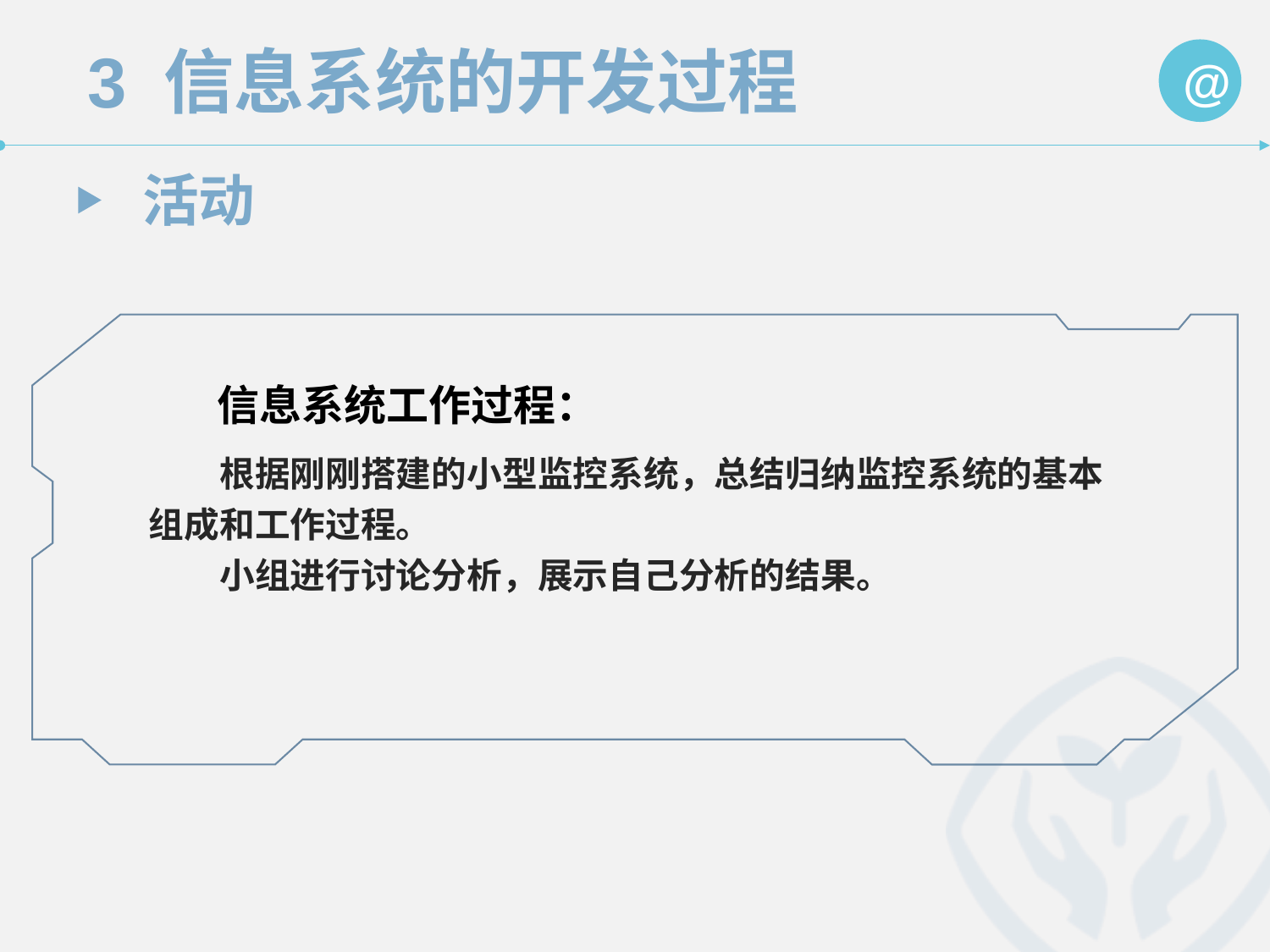

活动

　　信息系统工作过程：
　　根据刚刚搭建的小型监控系统，总结归纳监控系统的基本组成和工作过程。
　　小组进行讨论分析，展示自己分析的结果。